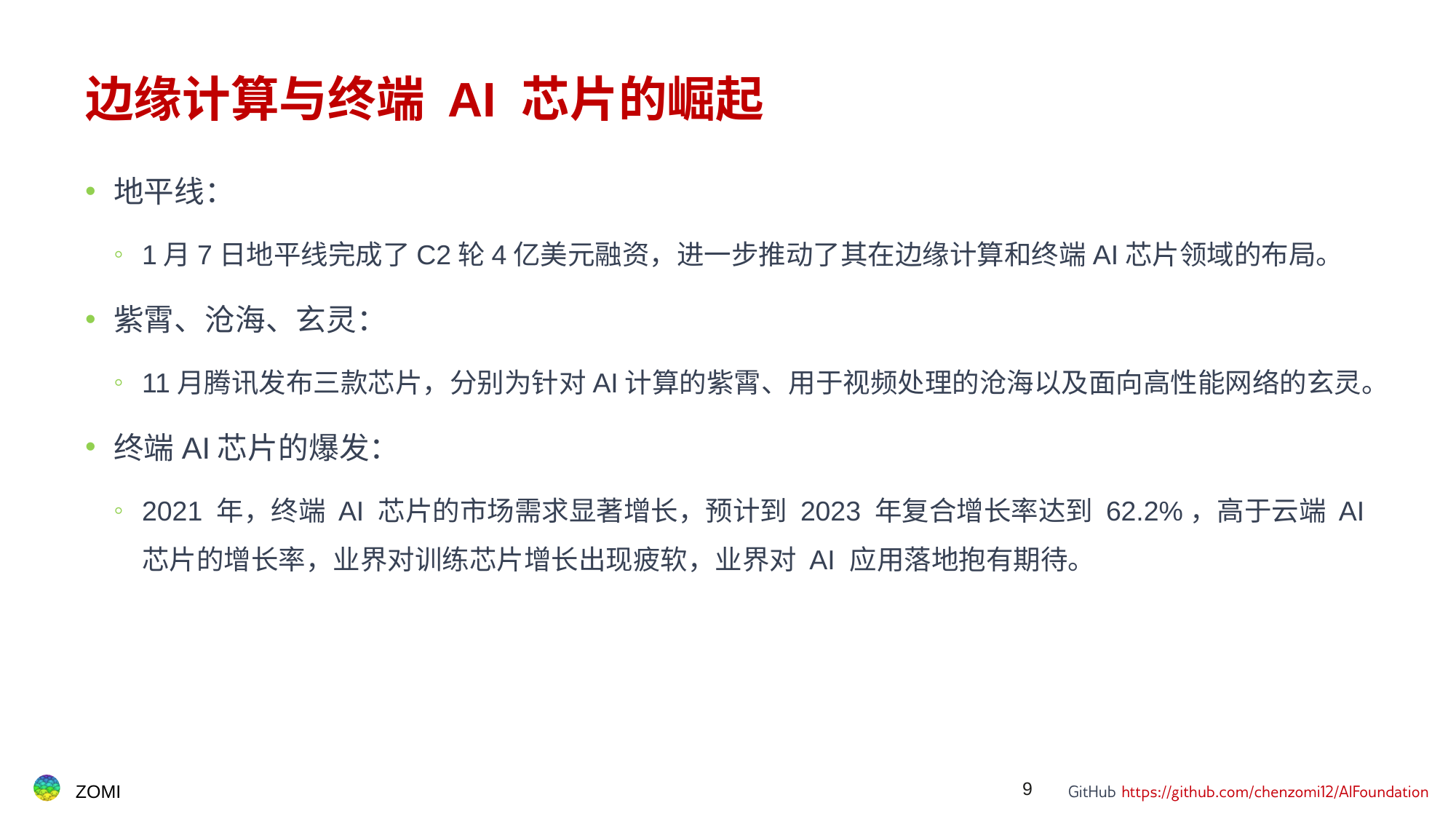

# 边缘计算与终端 AI 芯片的崛起
地平线：
1月7日地平线完成了C2轮4亿美元融资，进一步推动了其在边缘计算和终端AI芯片领域的布局。
紫霄、沧海、玄灵：
11月腾讯发布三款芯片，分别为针对AI计算的紫霄、用于视频处理的沧海以及面向高性能网络的玄灵。
终端AI芯片的爆发：
2021 年，终端 AI 芯片的市场需求显著增长，预计到 2023 年复合增长率达到 62.2%，高于云端 AI 芯片的增长率，业界对训练芯片增长出现疲软，业界对 AI 应用落地抱有期待。